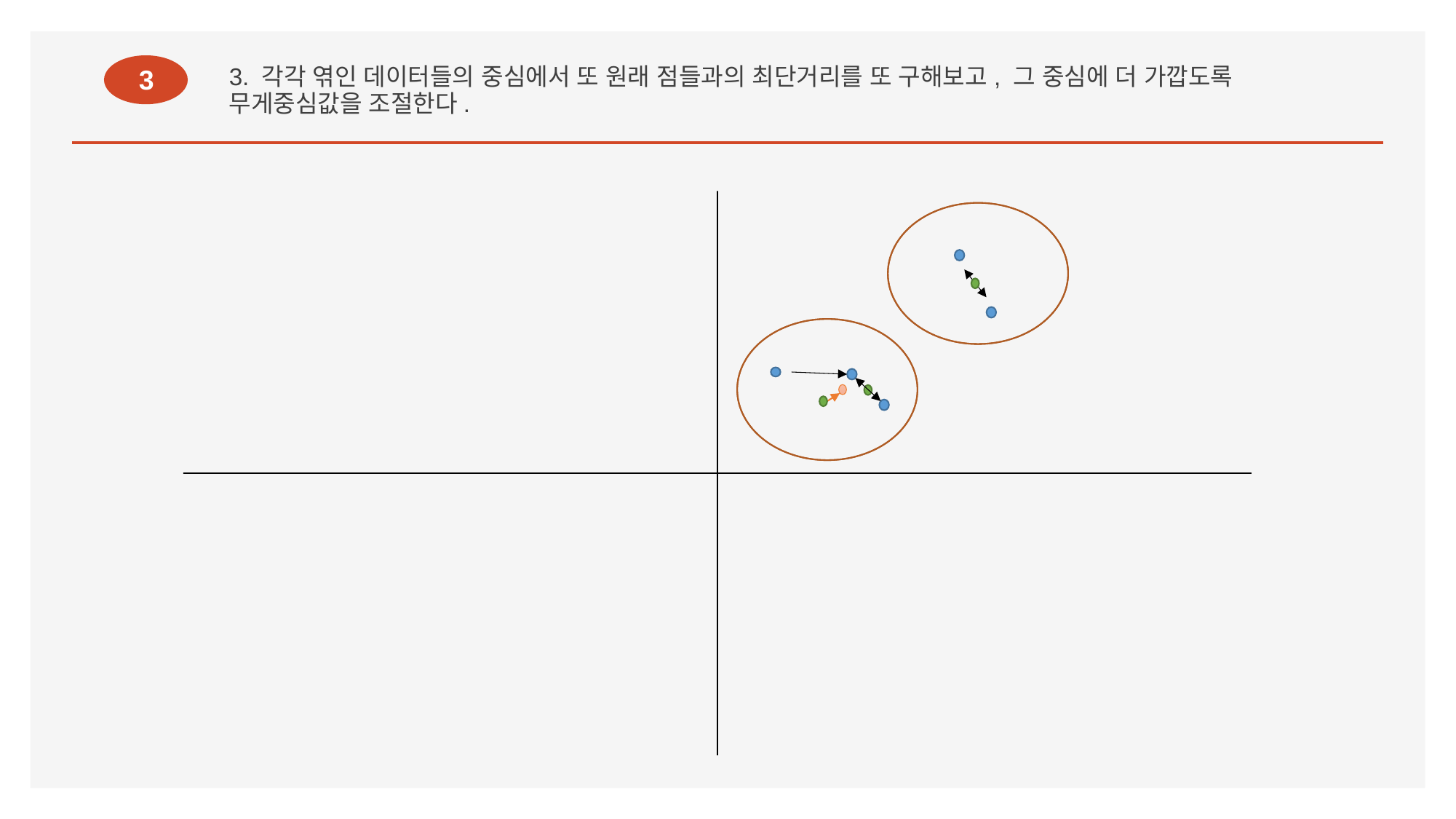

3
3. 각각 엮인 데이터들의 중심에서 또 원래 점들과의 최단거리를 또 구해보고, 그 중심에 더 가깝도록 무게중심값을 조절한다.